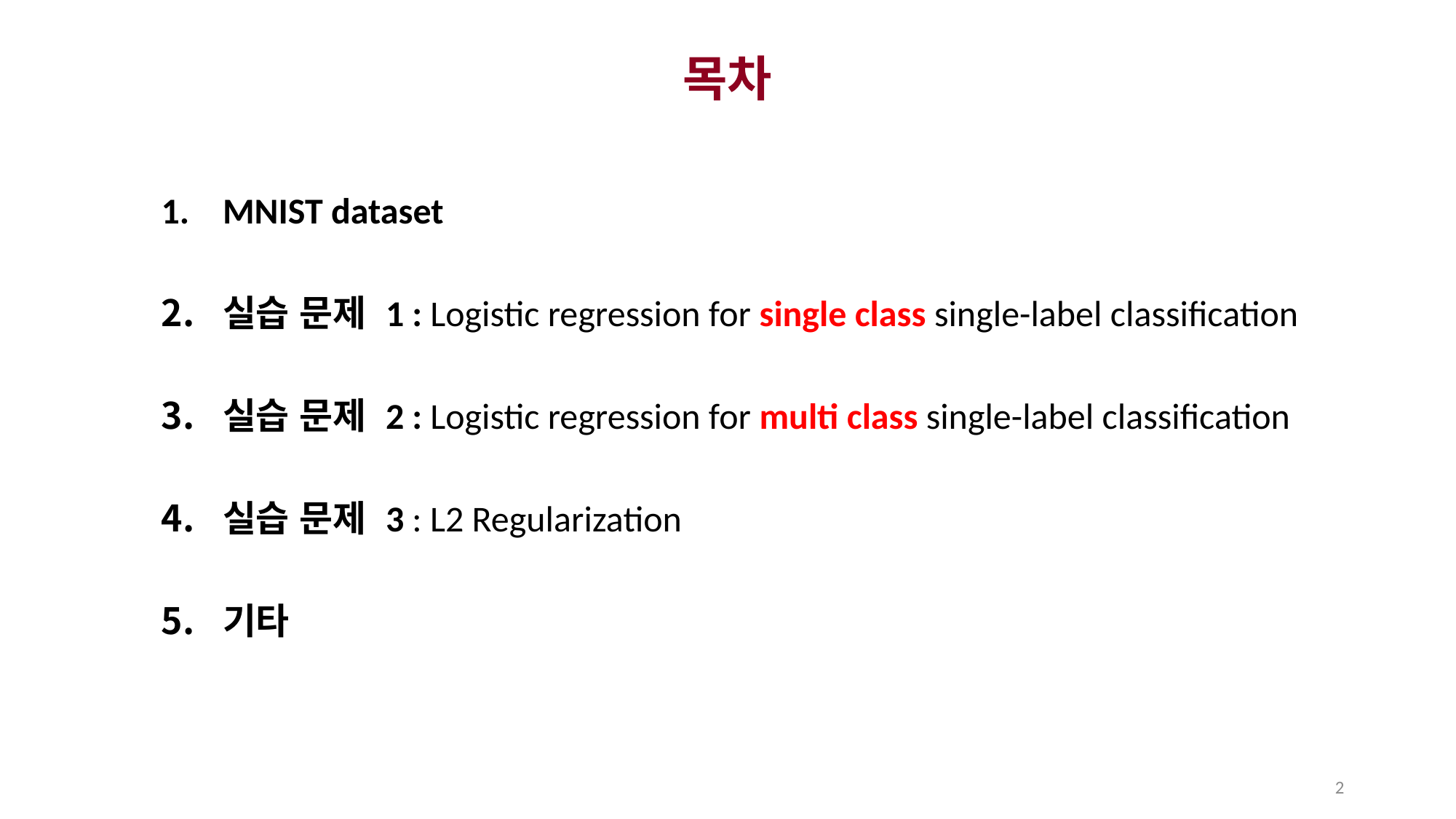

# 목차
MNIST dataset
실습 문제 1 : Logistic regression for single class single-label classification
실습 문제 2 : Logistic regression for multi class single-label classification
실습 문제 3 : L2 Regularization
기타
2